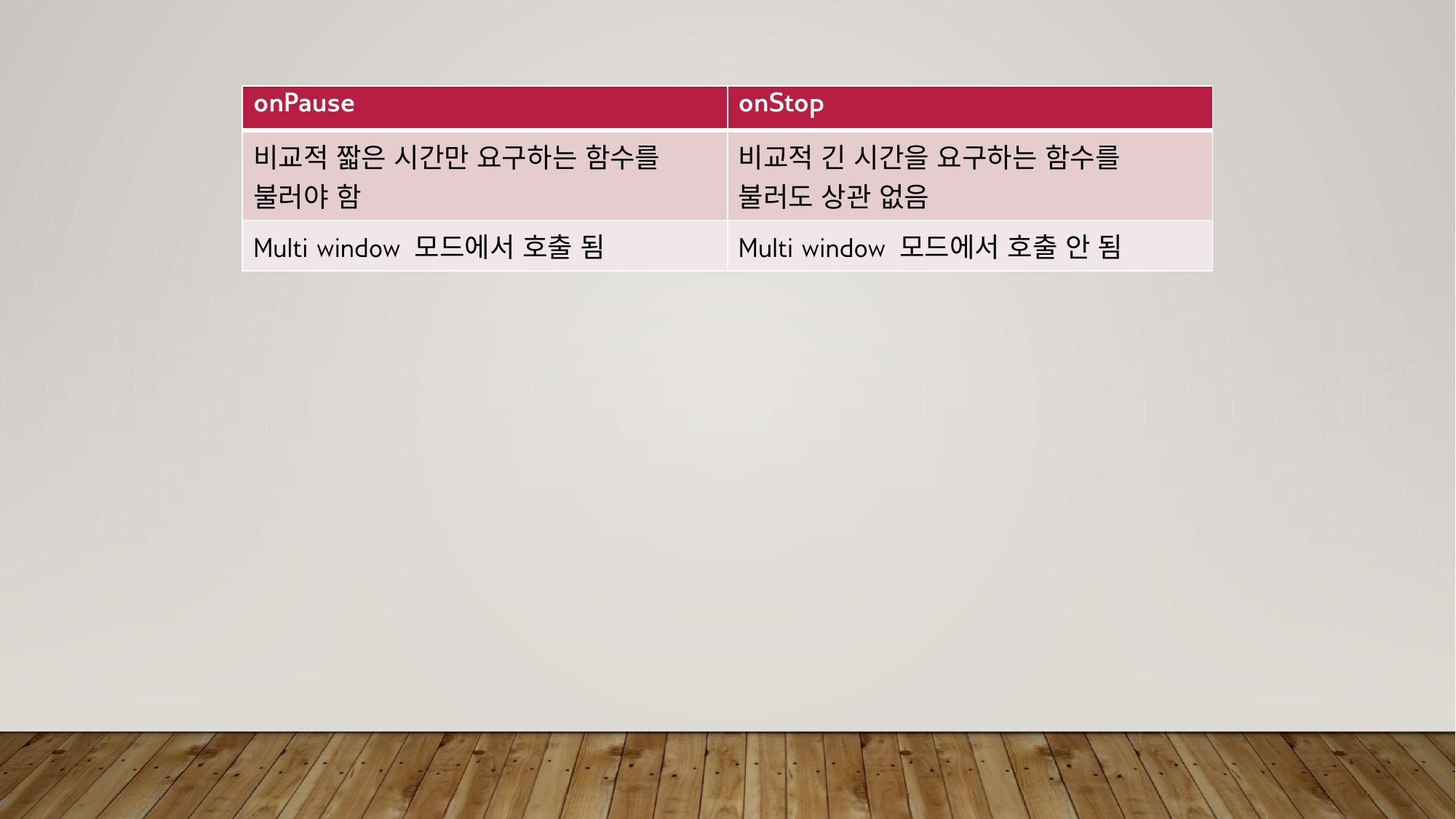

| onPause | onStop |
| --- | --- |
| 비교적 짧은 시간만 요구하는 함수를 불러야 함 | 비교적 긴 시간을 요구하는 함수를 불러도 상관 없음 |
| Multi window 모드에서 호출 됨 | Multi window 모드에서 호출 안 됨 |